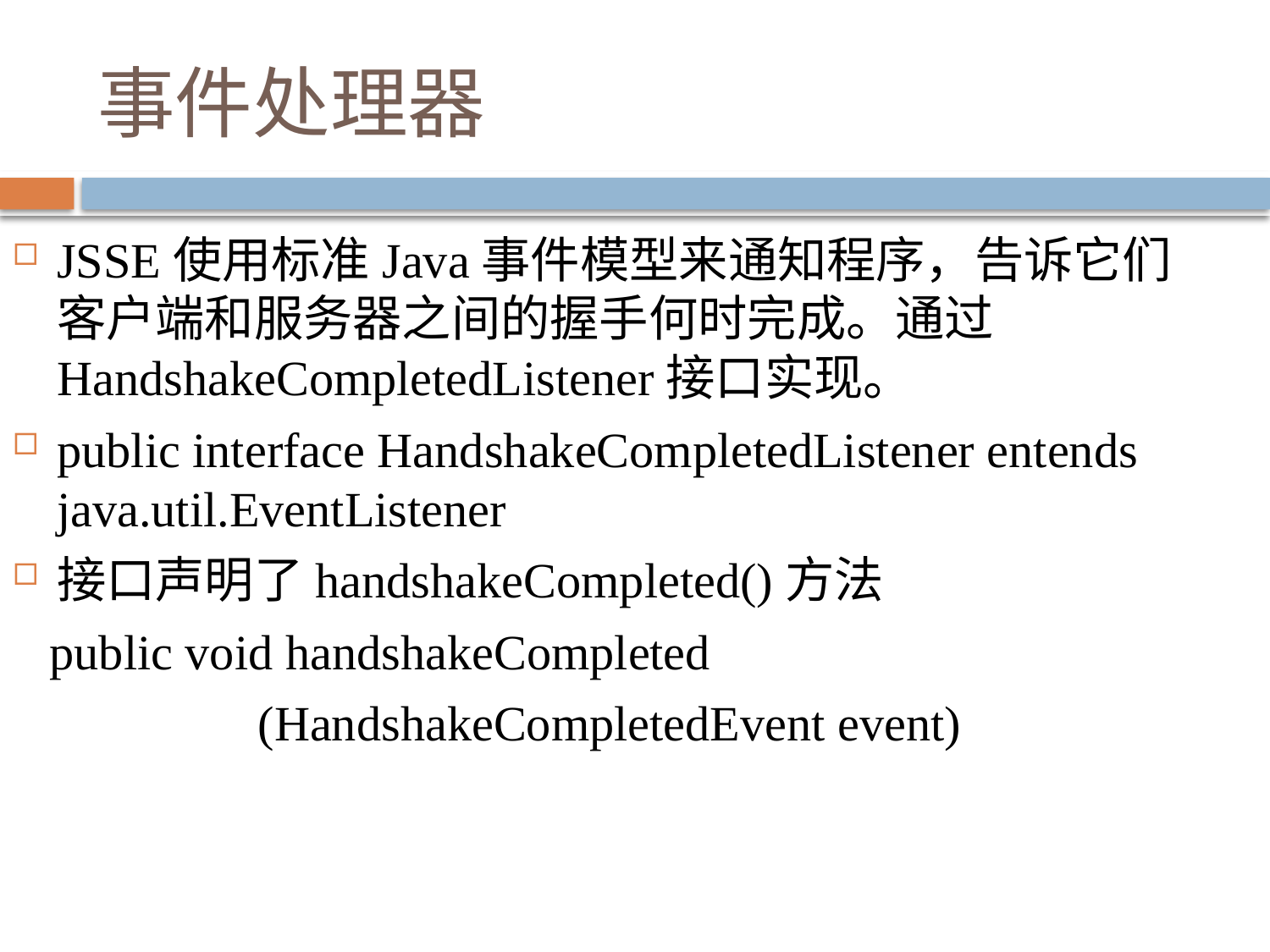

# 事件处理器
JSSE使用标准Java事件模型来通知程序，告诉它们客户端和服务器之间的握手何时完成。通过HandshakeCompletedListener接口实现。
public interface HandshakeCompletedListener entends java.util.EventListener
接口声明了handshakeCompleted()方法
   public void handshakeCompleted
                    (HandshakeCompletedEvent event)